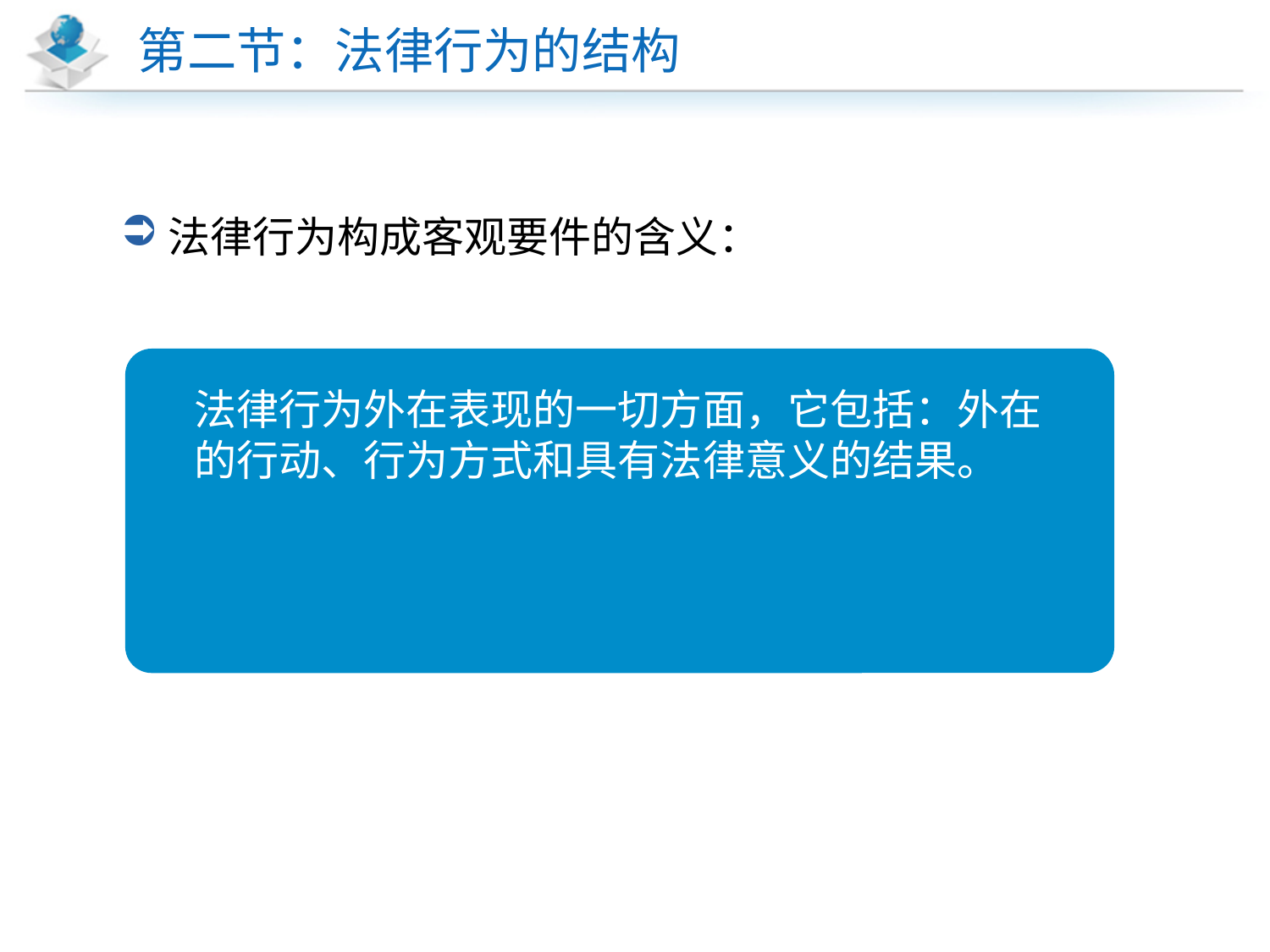

# 第二节：法律行为的结构
法律行为构成客观要件的含义：

法律行为外在表现的一切方面，它包括：外在的行动、行为方式和具有法律意义的结果。